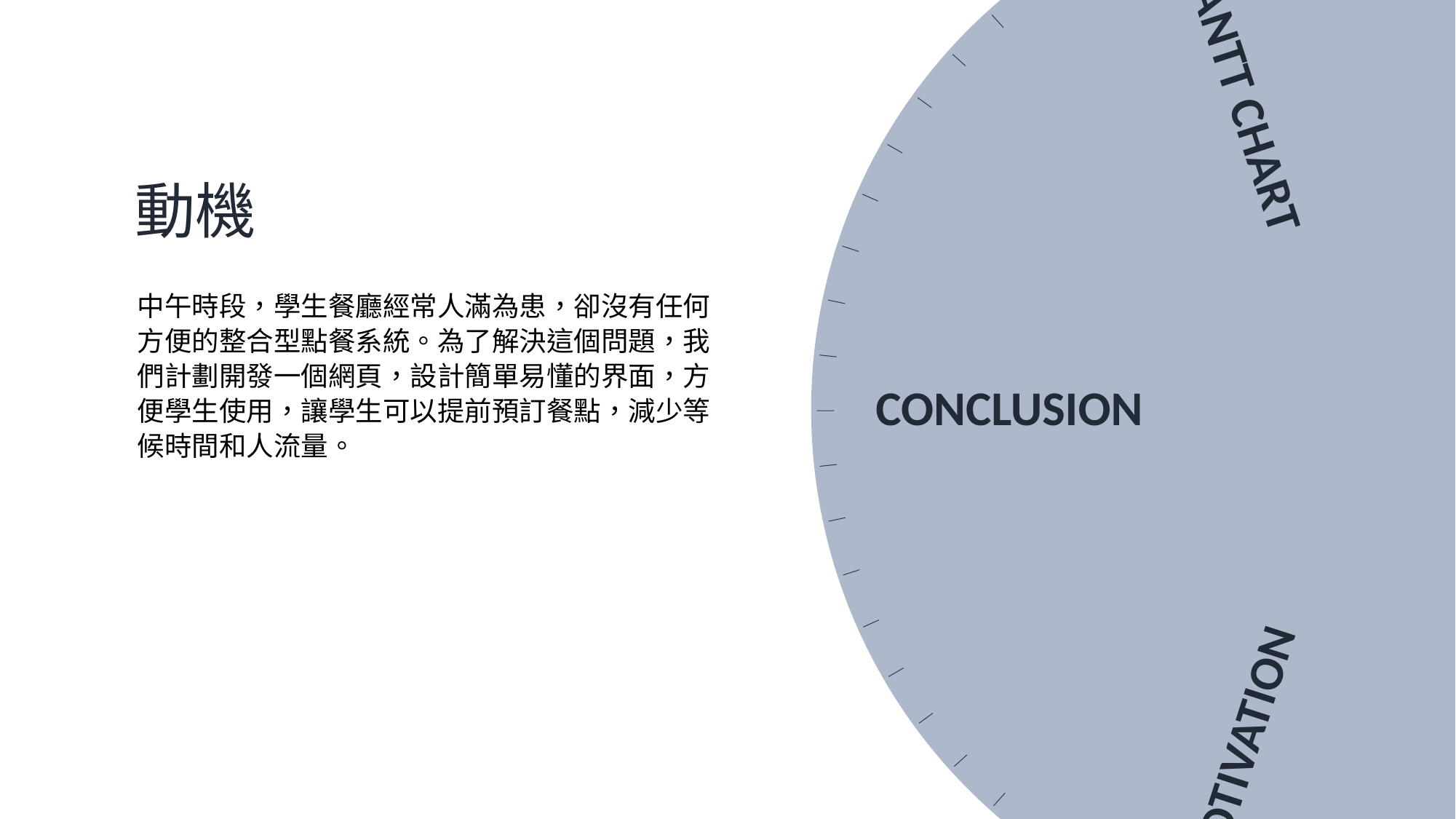

MOTIVATION
ORDERFOOD
PROCESS
GANTT CHART
CONCLUSION

MOTIVATION
ORDERFOOD
PROCESS
GANTT CHART
CONCLUSION
動機
中午時段，學生餐廳經常人滿為患，卻沒有任何方便的整合型點餐系統。為了解決這個問題，我們計劃開發一個網頁，設計簡單易懂的界面，方便學生使用，讓學生可以提前預訂餐點，減少等候時間和人流量。
喔得付
功能
主要包括菜單展示、餐點選擇、加減數量、訂單查詢等。。既可以節省時間，也能享受更好的用餐體驗，同時學餐管理方法也可以更有效率地管理餐廳，提升服務質量。
特色
將靜宜大學所有學生餐廳整合在一起，提供了方便快捷、安全可靠的點餐服務，包括可定制化、易用性。